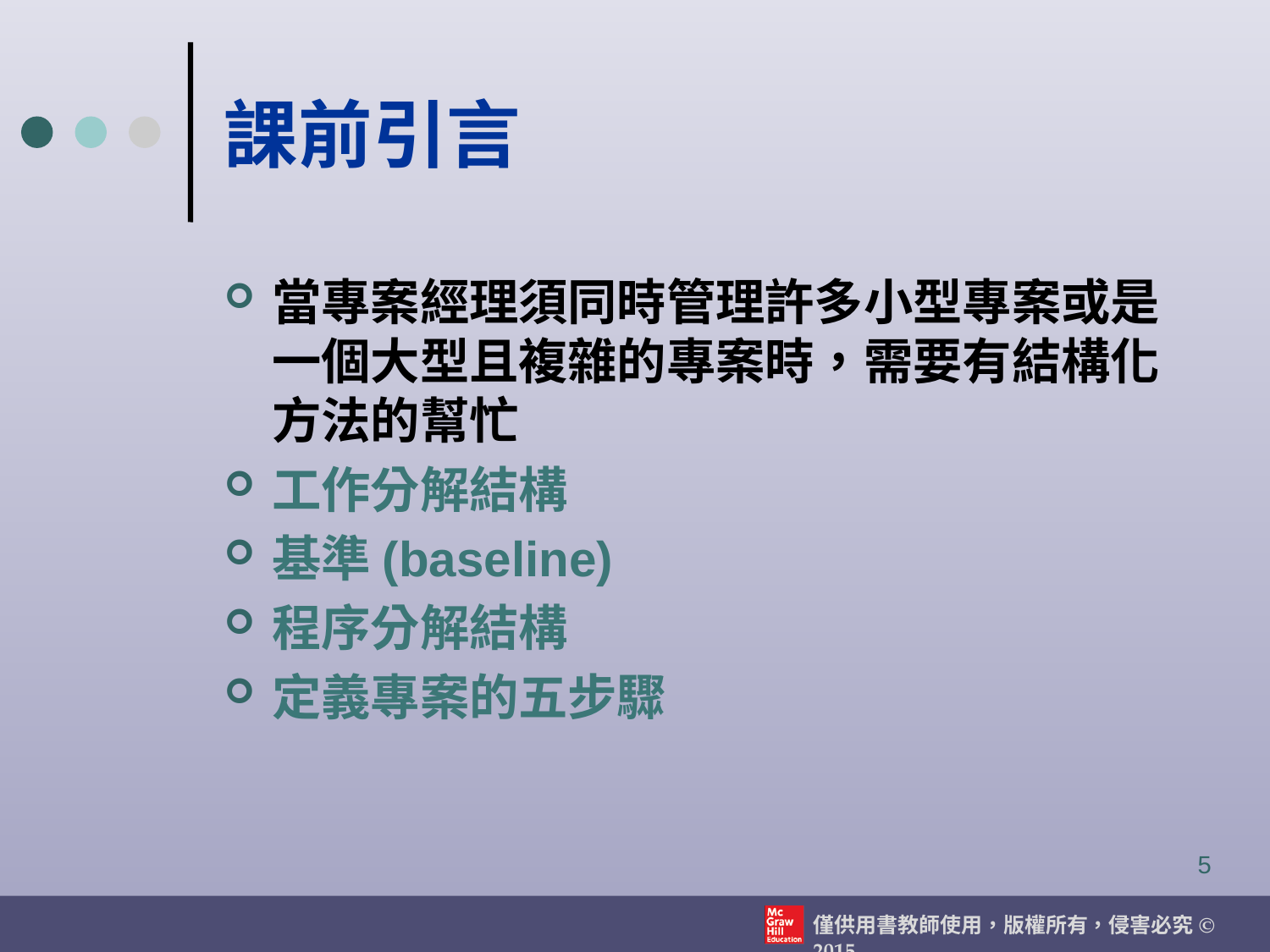

# 課前引言
當專案經理須同時管理許多小型專案或是一個大型且複雜的專案時，需要有結構化方法的幫忙
工作分解結構
基準(baseline)
程序分解結構
定義專案的五步驟
5